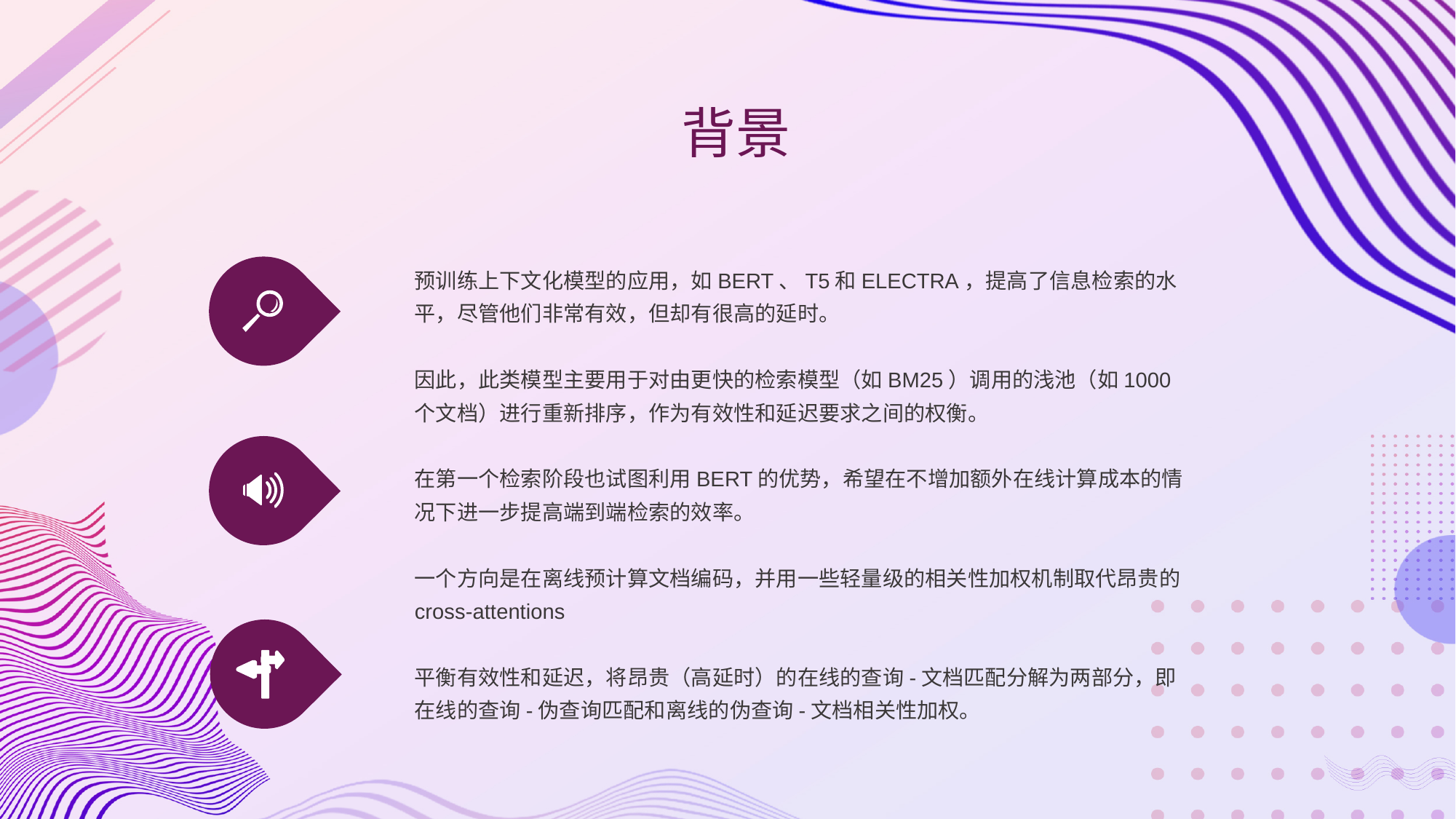

背景
预训练上下文化模型的应用，如BERT、T5和ELECTRA，提高了信息检索的水平，尽管他们非常有效，但却有很高的延时。

因此，此类模型主要用于对由更快的检索模型（如BM25）调用的浅池（如1000个文档）进行重新排序，作为有效性和延迟要求之间的权衡。

在第一个检索阶段也试图利用BERT的优势，希望在不增加额外在线计算成本的情况下进一步提高端到端检索的效率。

一个方向是在离线预计算文档编码，并用一些轻量级的相关性加权机制取代昂贵的cross-attentions

平衡有效性和延迟，将昂贵（高延时）的在线的查询-文档匹配分解为两部分，即在线的查询-伪查询匹配和离线的伪查询-文档相关性加权。